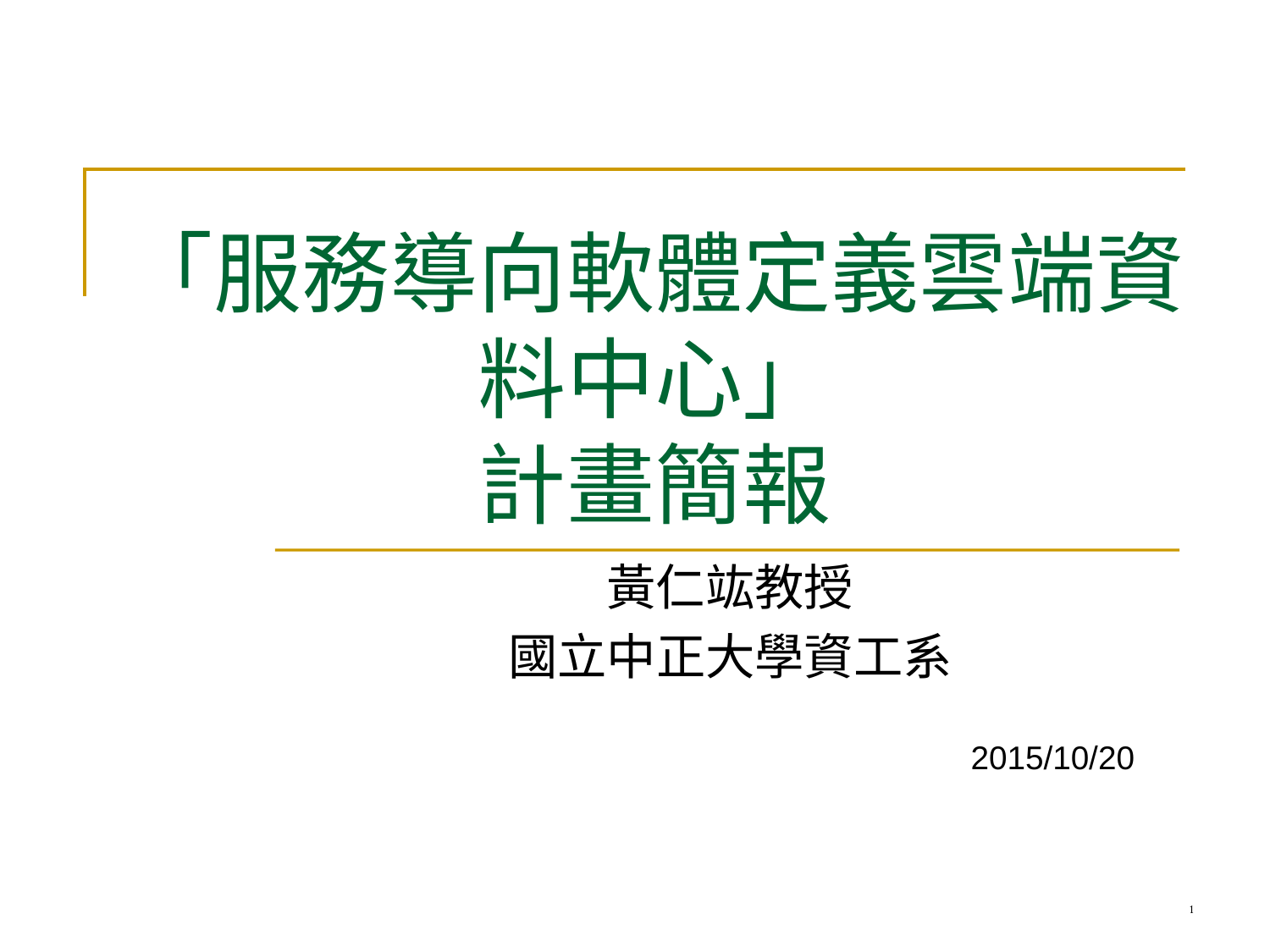

# 「服務導向軟體定義雲端資料中心」 計畫簡報
黃仁竑教授
國立中正大學資工系
2015/10/20
1